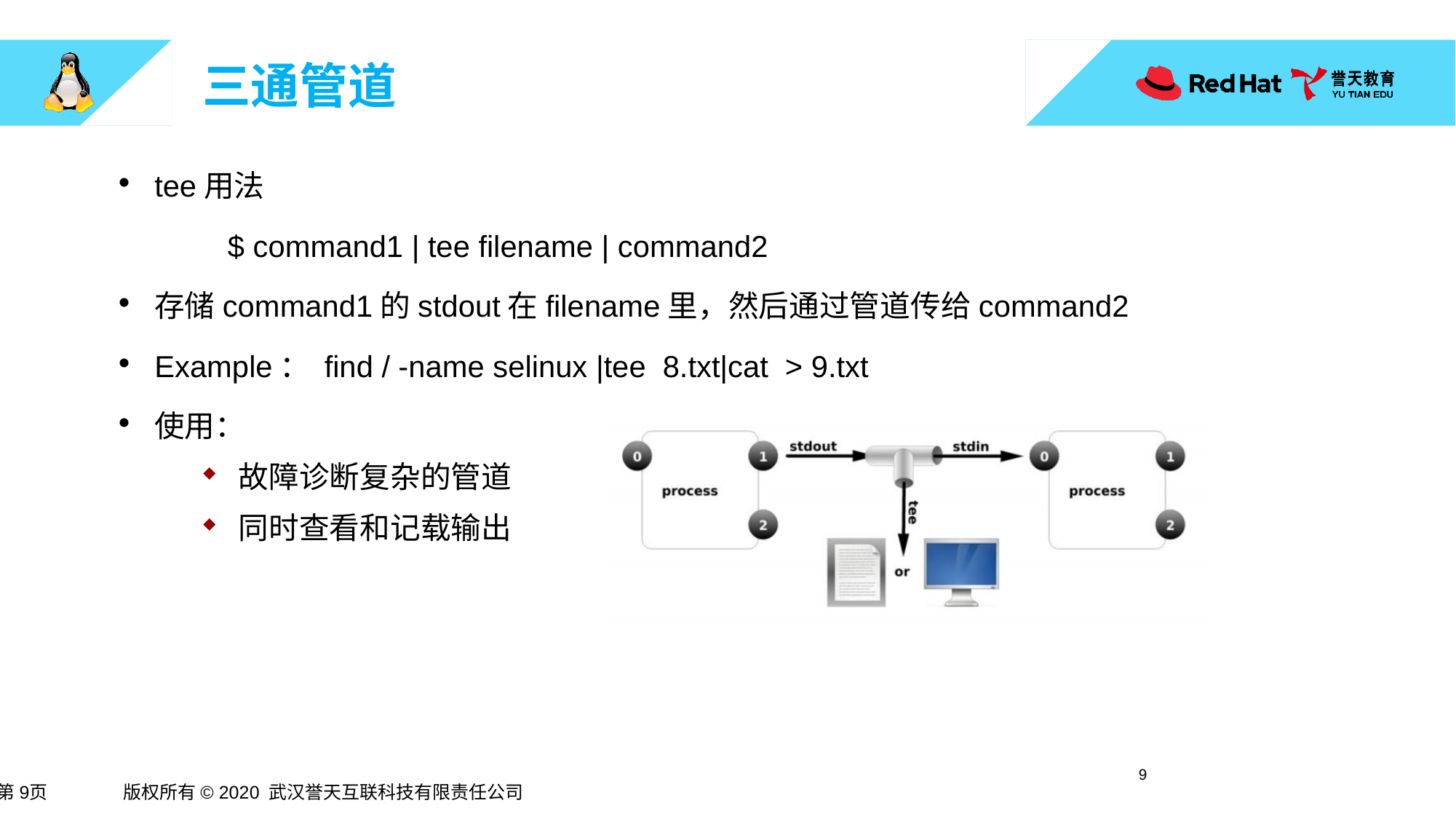

# 三通管道
tee用法
	$ command1 | tee filename | command2
存储command1的stdout在filename里，然后通过管道传给command2
Example： find / -name selinux |tee  8.txt|cat  > 9.txt
使用：
故障诊断复杂的管道
同时查看和记载输出

9